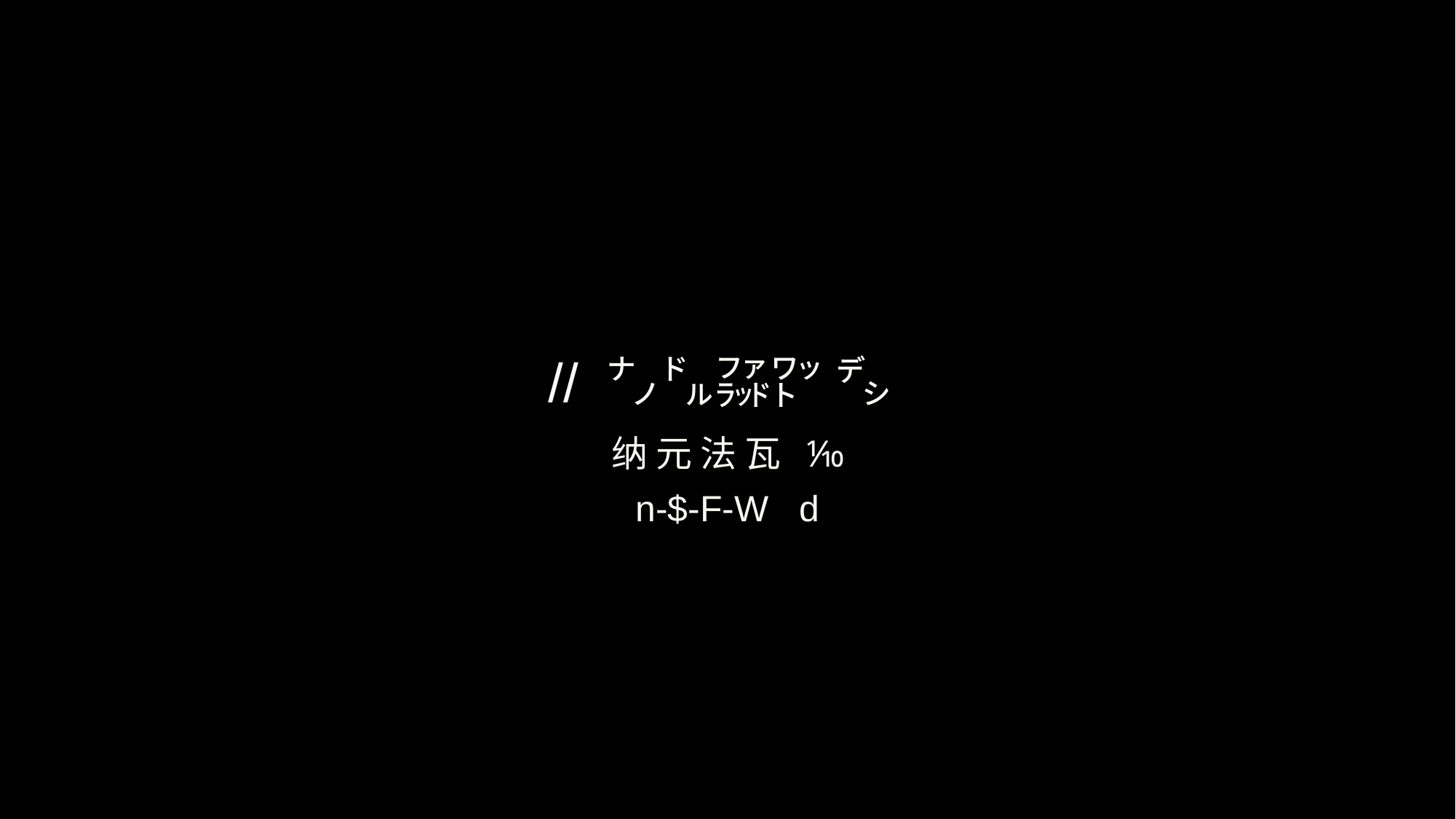

# // ㌨㌦㌲㍗ ㌥
纳 元 法 瓦   ⅒
n-$-F-W   d